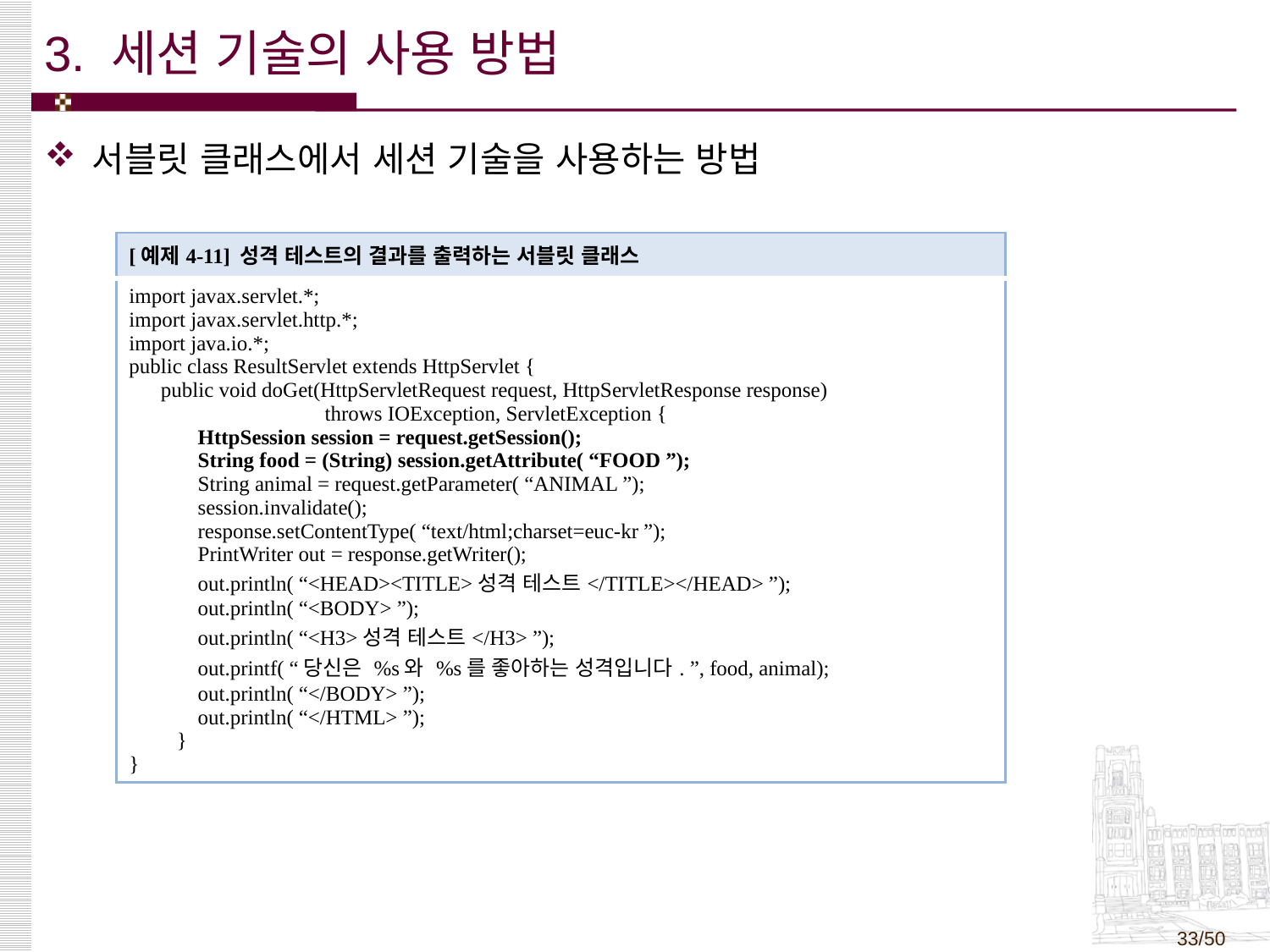

# 3. 세션 기술의 사용 방법
서블릿 클래스에서 세션 기술을 사용하는 방법

| [예제4-11] 성격 테스트의 결과를 출력하는 서블릿 클래스 |
| --- |
| import javax.servlet.\*; import javax.servlet.http.\*; import java.io.\*; public class ResultServlet extends HttpServlet { public void doGet(HttpServletRequest request, HttpServletResponse response) throws IOException, ServletException { HttpSession session = request.getSession(); String food = (String) session.getAttribute( “FOOD ”); String animal = request.getParameter( “ANIMAL ”); session.invalidate(); response.setContentType( “text/html;charset=euc-kr ”); PrintWriter out = response.getWriter(); out.println( “<HEAD><TITLE>성격 테스트</TITLE></HEAD> ”); out.println( “<BODY> ”); out.println( “<H3>성격 테스트</H3> ”); out.printf( “당신은 %s와 %s를 좋아하는 성격입니다. ”, food, animal); out.println( “</BODY> ”); out.println( “</HTML> ”); } } |